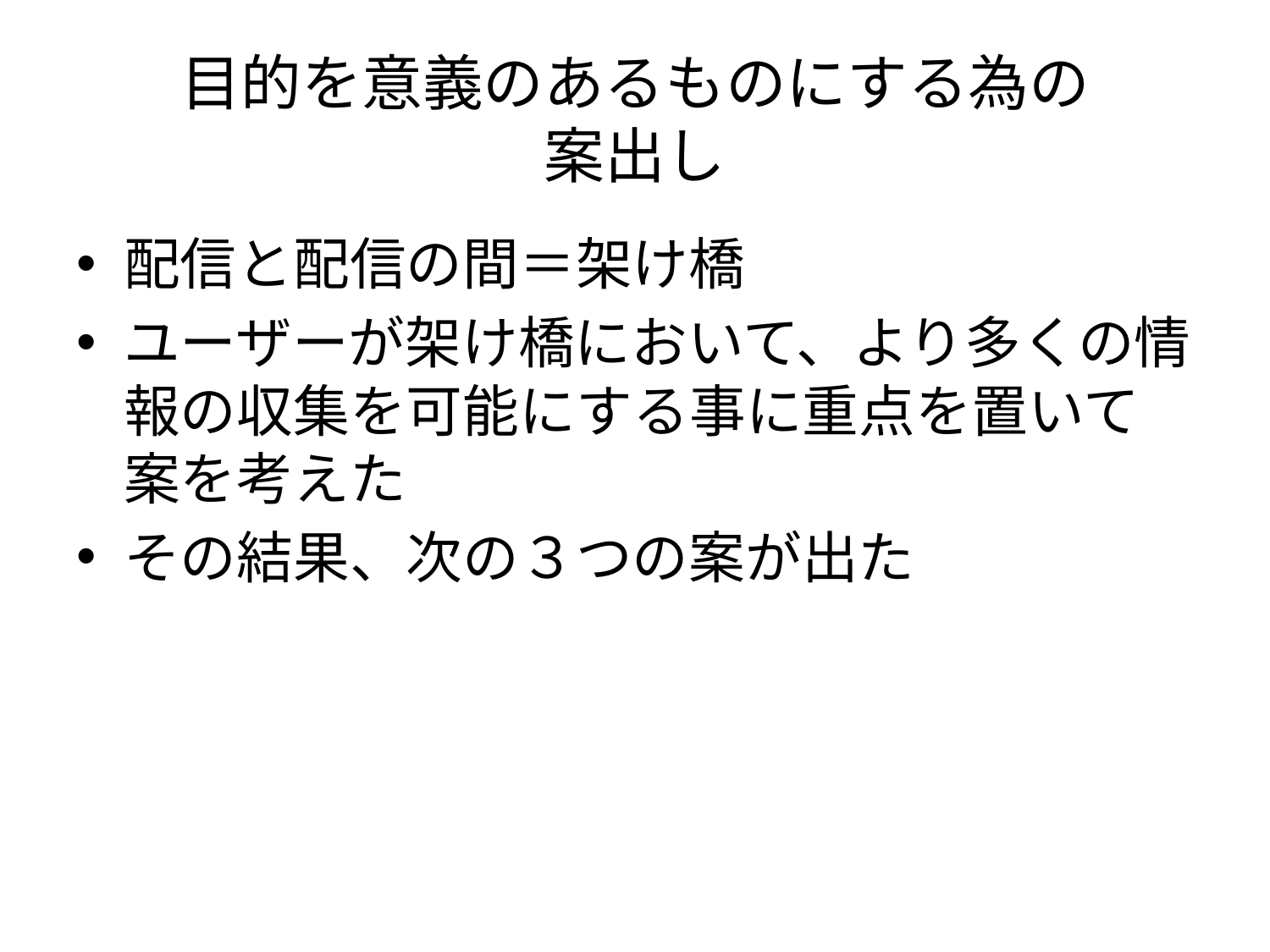

# 目的を意義のあるものにする為の 案出し
配信と配信の間＝架け橋
ユーザーが架け橋において、より多くの情報の収集を可能にする事に重点を置いて案を考えた
その結果、次の３つの案が出た